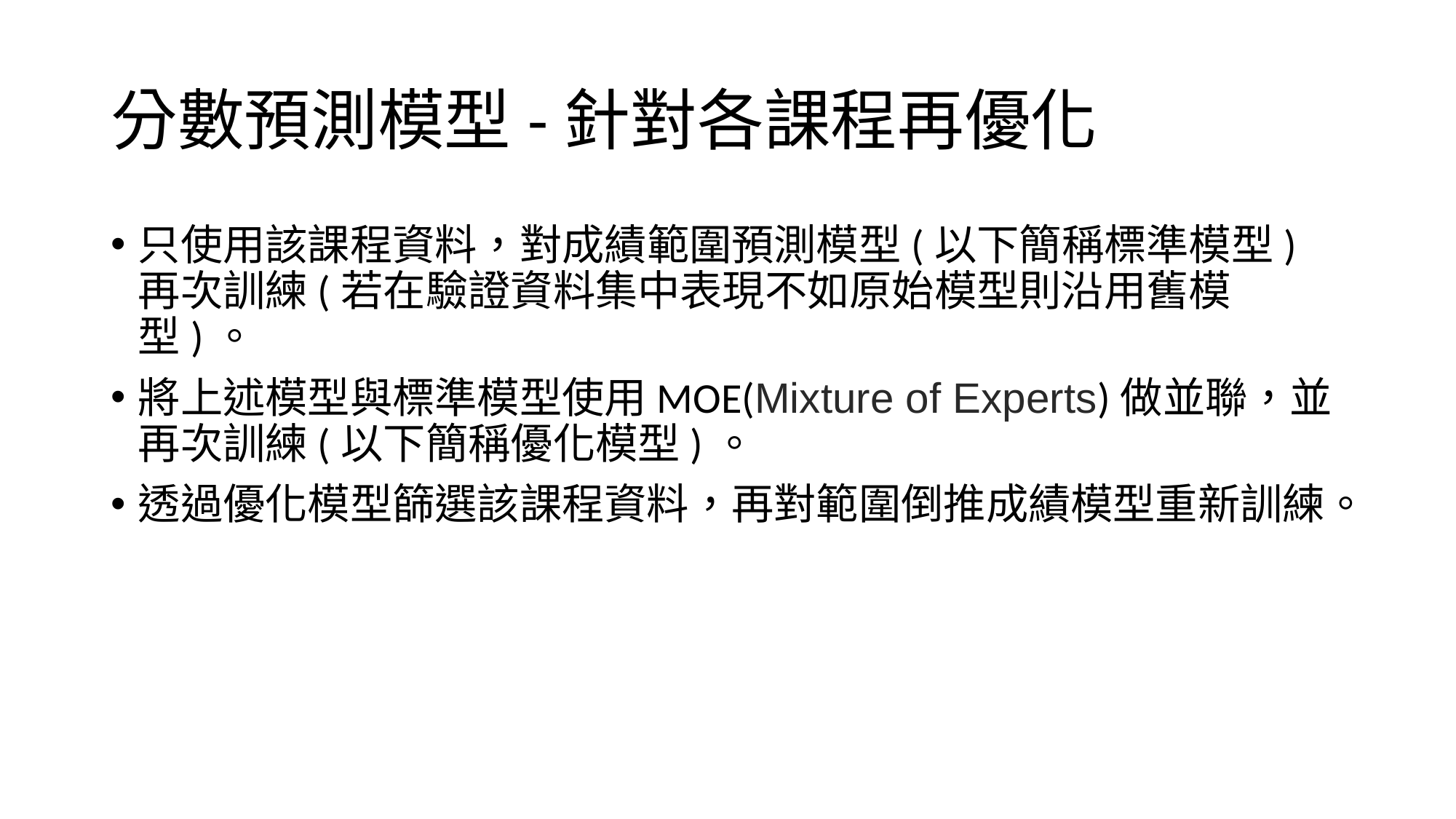

# 分數預測模型-針對各課程再優化
只使用該課程資料，對成績範圍預測模型(以下簡稱標準模型)再次訓練(若在驗證資料集中表現不如原始模型則沿用舊模型)。
將上述模型與標準模型使用MOE(Mixture of Experts)做並聯，並再次訓練(以下簡稱優化模型)。
透過優化模型篩選該課程資料，再對範圍倒推成績模型重新訓練。